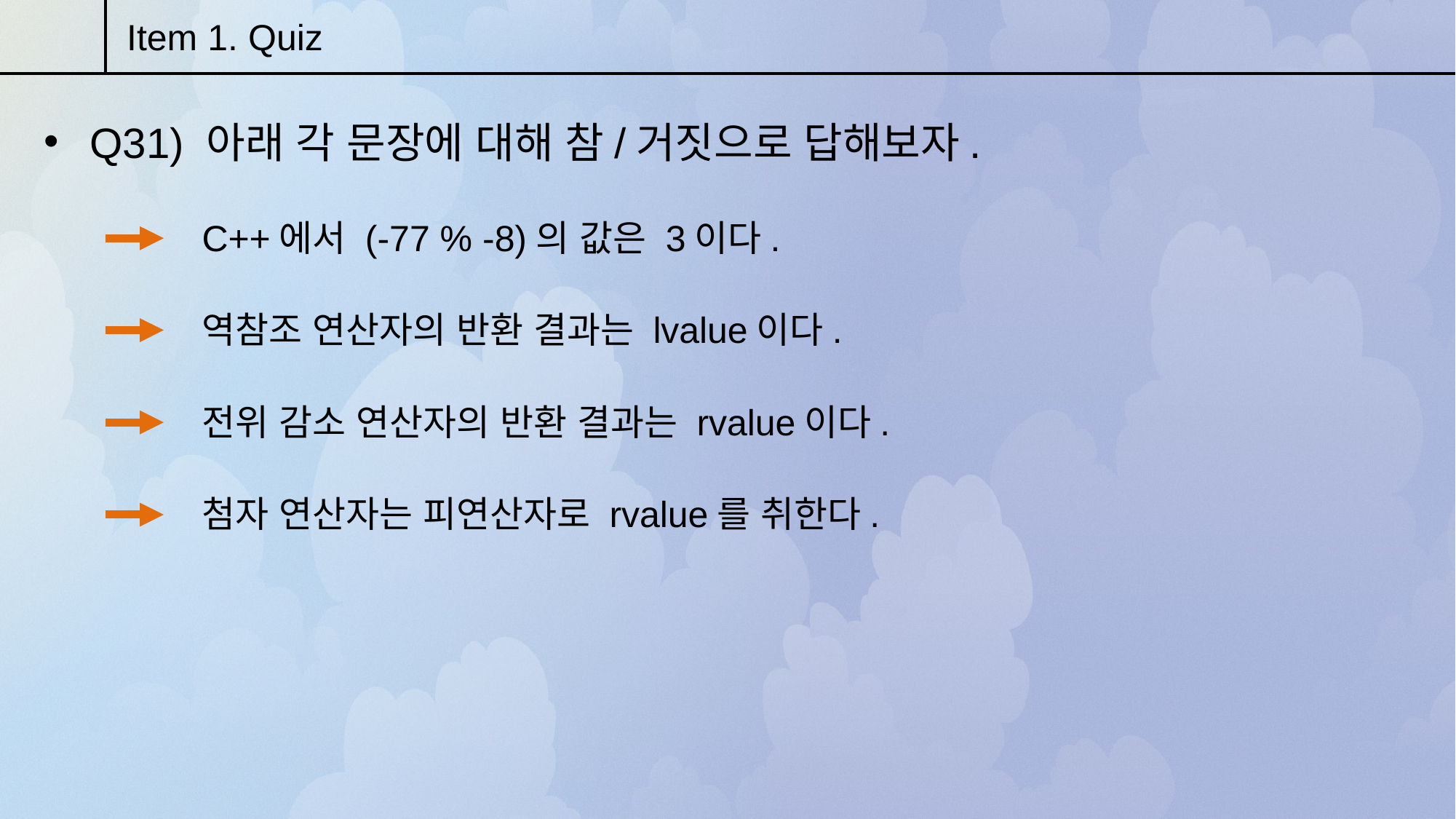

Item 1. Quiz
 Q31) 아래 각 문장에 대해 참/거짓으로 답해보자.
C++에서 (-77 % -8)의 값은 3이다.
역참조 연산자의 반환 결과는 lvalue이다.
전위 감소 연산자의 반환 결과는 rvalue이다.
첨자 연산자는 피연산자로 rvalue를 취한다.